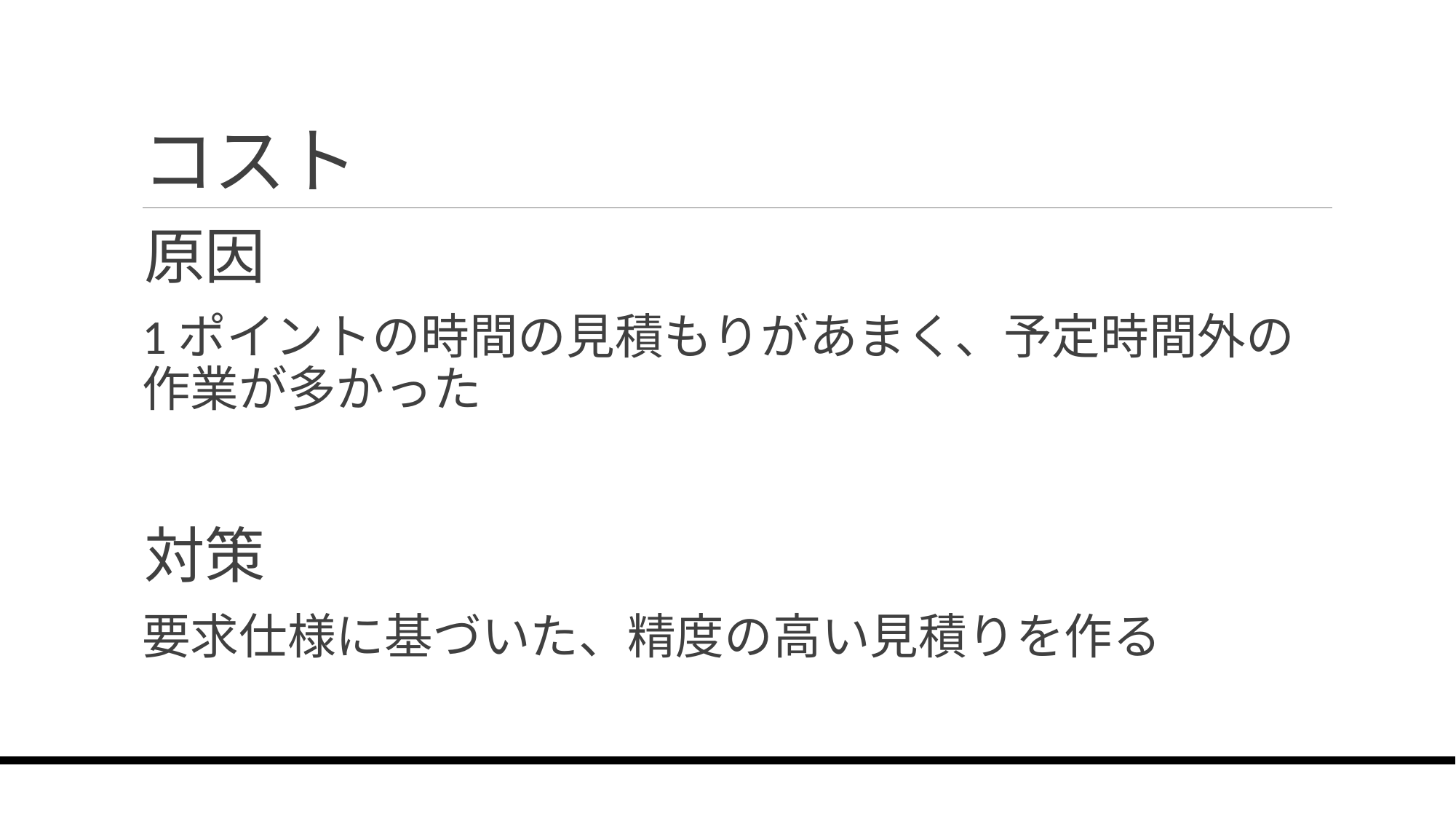

# コスト
原因
1ポイントの時間の見積もりがあまく、予定時間外の作業が多かった

対策
要求仕様に基づいた、精度の高い見積りを作る